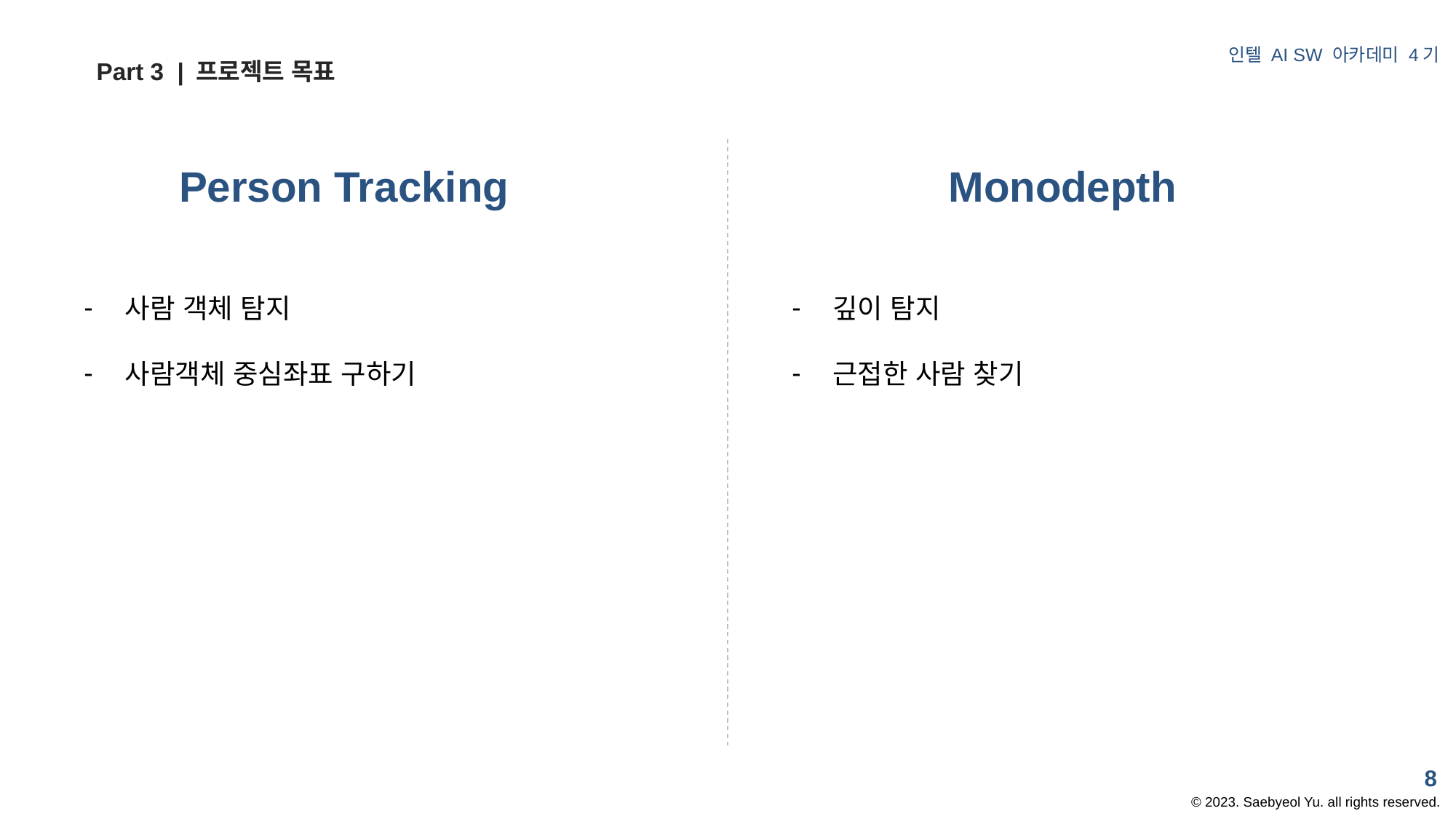

인텔 AI SW 아카데미 4기
Part 3  |
프로젝트 목표
Person Tracking
Monodepth
사람 객체 탐지

사람객체 중심좌표 구하기
깊이 탐지

근접한 사람 찾기
8